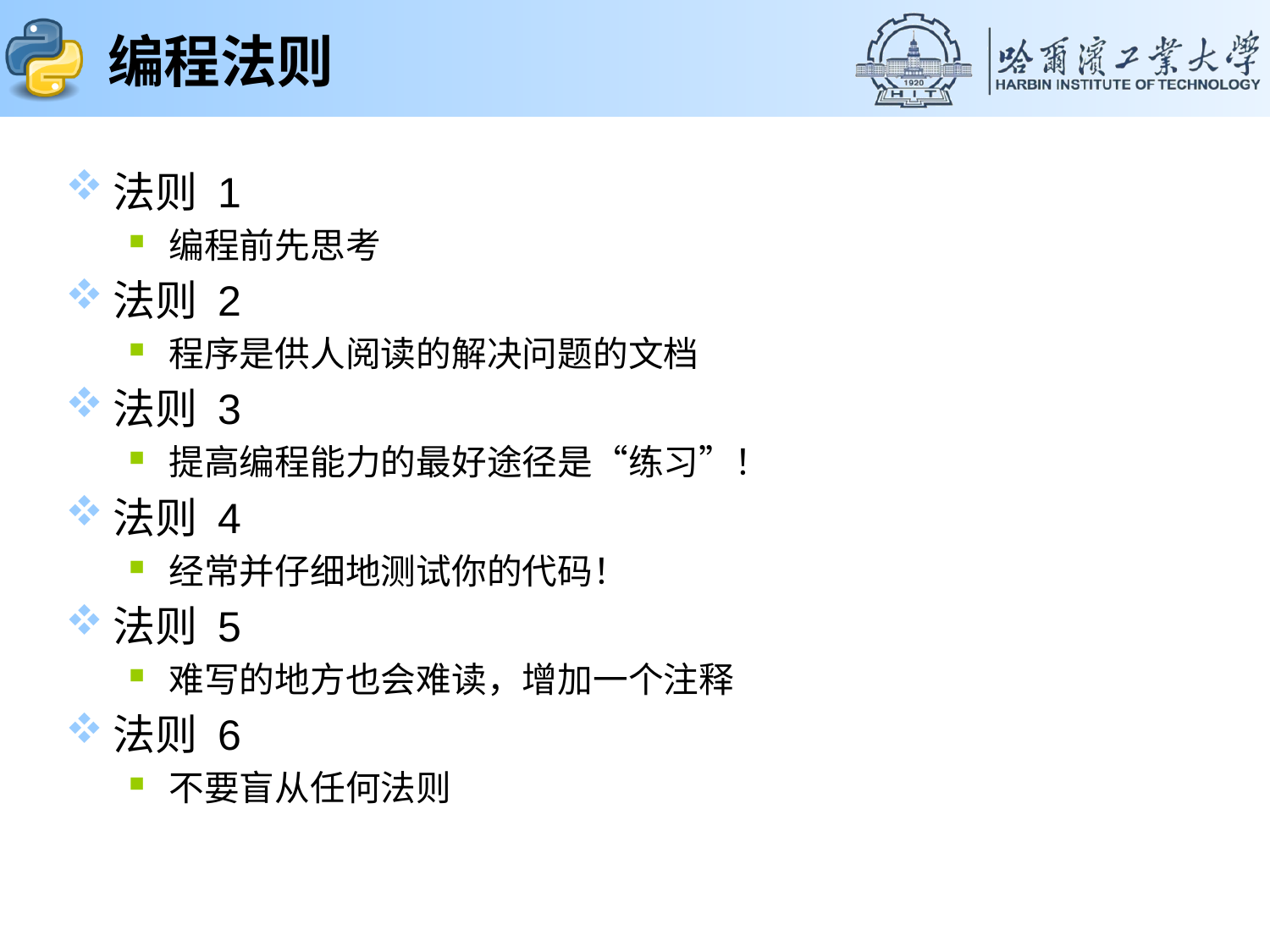

# 编程法则
法则 1
编程前先思考
法则 2
程序是供人阅读的解决问题的文档
法则 3
提高编程能力的最好途径是“练习”！
法则 4
经常并仔细地测试你的代码！
法则 5
难写的地方也会难读，增加一个注释
法则 6
不要盲从任何法则